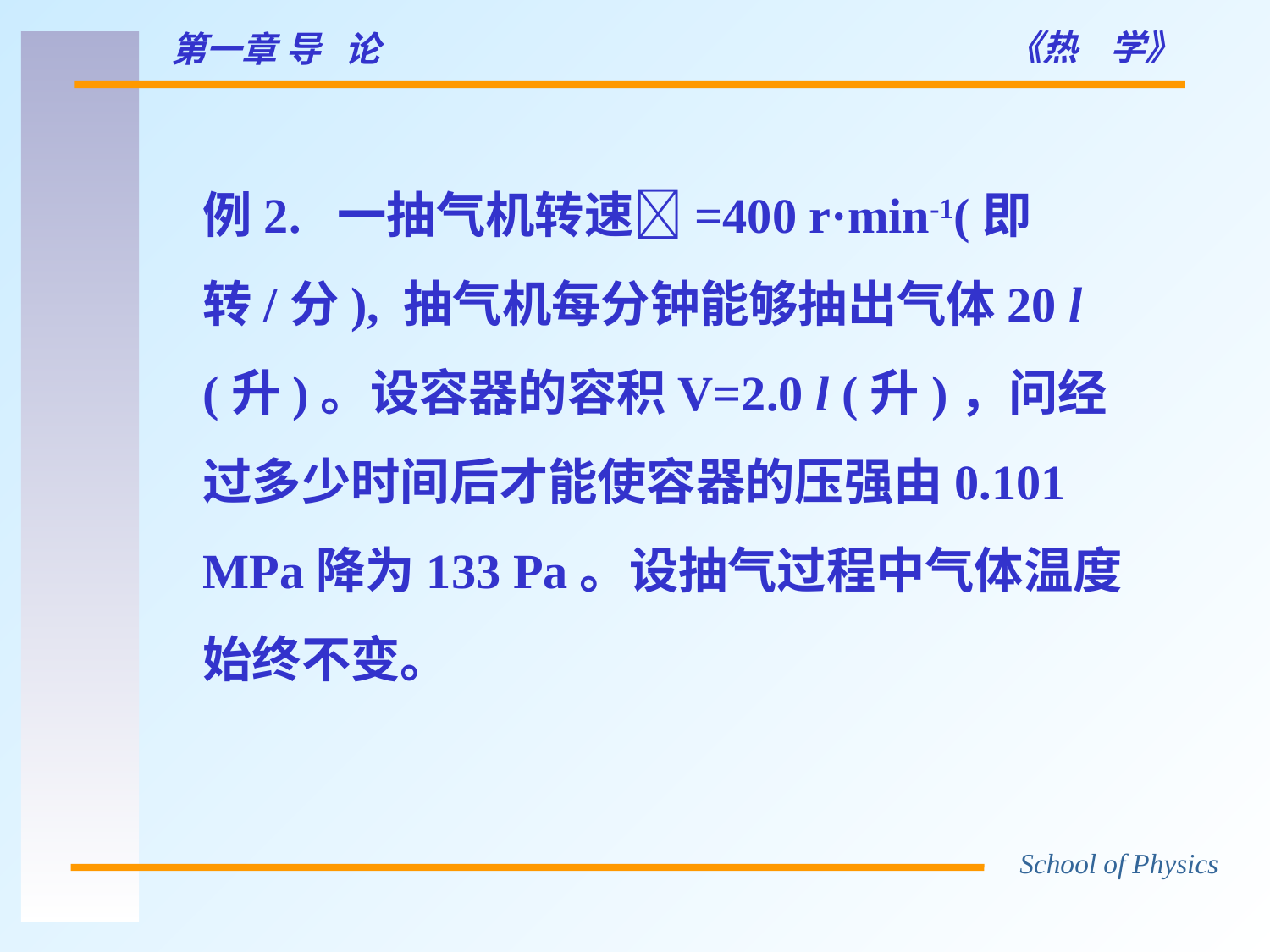

例2.  一抽气机转速ω=400 r·min-1(即转/分), 抽气机每分钟能够抽出气体20 l (升)。设容器的容积V=2.0 l (升)，问经过多少时间后才能使容器的压强由0.101 MPa降为133 Pa。设抽气过程中气体温度始终不变。